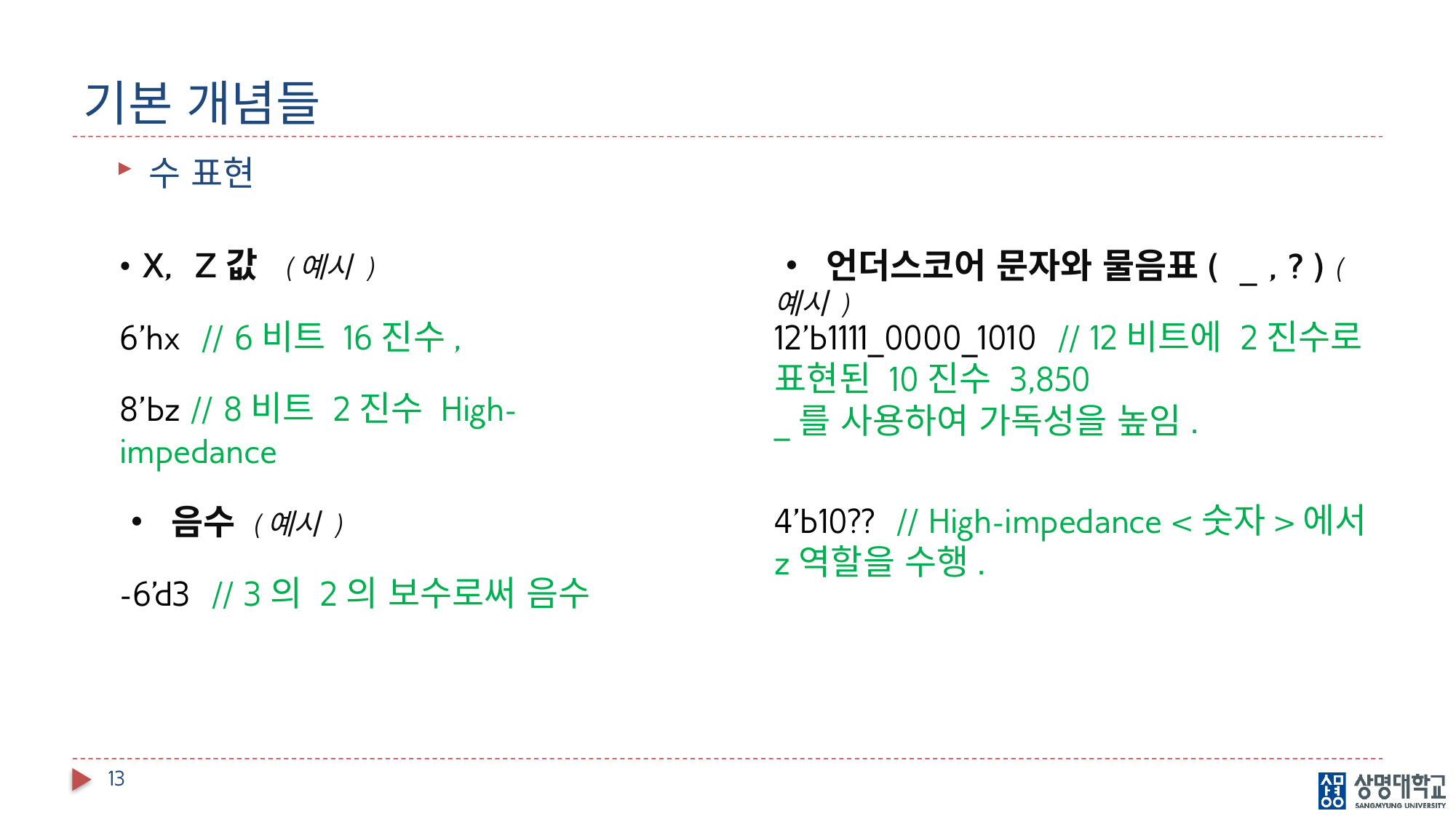

# 기본 개념들
수 표현
• X,  Z값  (예시 )
• 언더스코어 문자와 물음표(  _ , ? ) (예시 )
6’hx  // 6비트 16진수,
12’b1111_0000_1010  // 12비트에 2진수로 표현된 10진수 3,850
_를 사용하여 가독성을 높임.
8’bz // 8비트 2진수 High-impedance
4’b10??  // High-impedance <숫자>에서 z역할을 수행.
• 음수 (예시 )
-6’d3  // 3의 2의 보수로써 음수
13